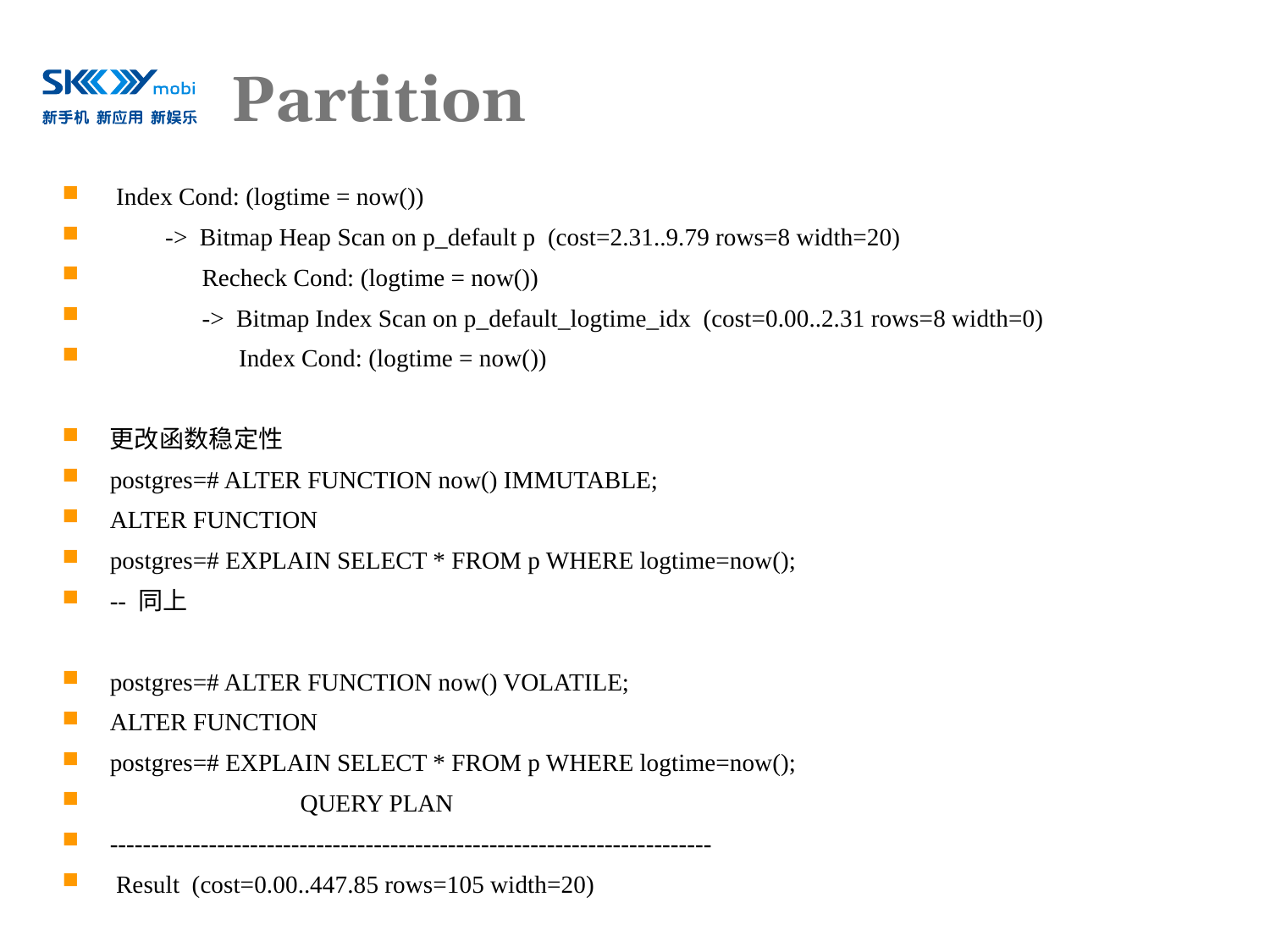

# Partition
 Index Cond: (logtime = now())
         ->  Bitmap Heap Scan on p_default p  (cost=2.31..9.79 rows=8 width=20)
               Recheck Cond: (logtime = now())
               ->  Bitmap Index Scan on p_default_logtime_idx  (cost=0.00..2.31 rows=8 width=0)
                     Index Cond: (logtime = now())

更改函数稳定性
postgres=# ALTER FUNCTION now() IMMUTABLE;
ALTER FUNCTION
postgres=# EXPLAIN SELECT * FROM p WHERE logtime=now();
-- 同上

postgres=# ALTER FUNCTION now() VOLATILE;
ALTER FUNCTION
postgres=# EXPLAIN SELECT * FROM p WHERE logtime=now();
                               QUERY PLAN
-------------------------------------------------------------------------
 Result  (cost=0.00..447.85 rows=105 width=20)